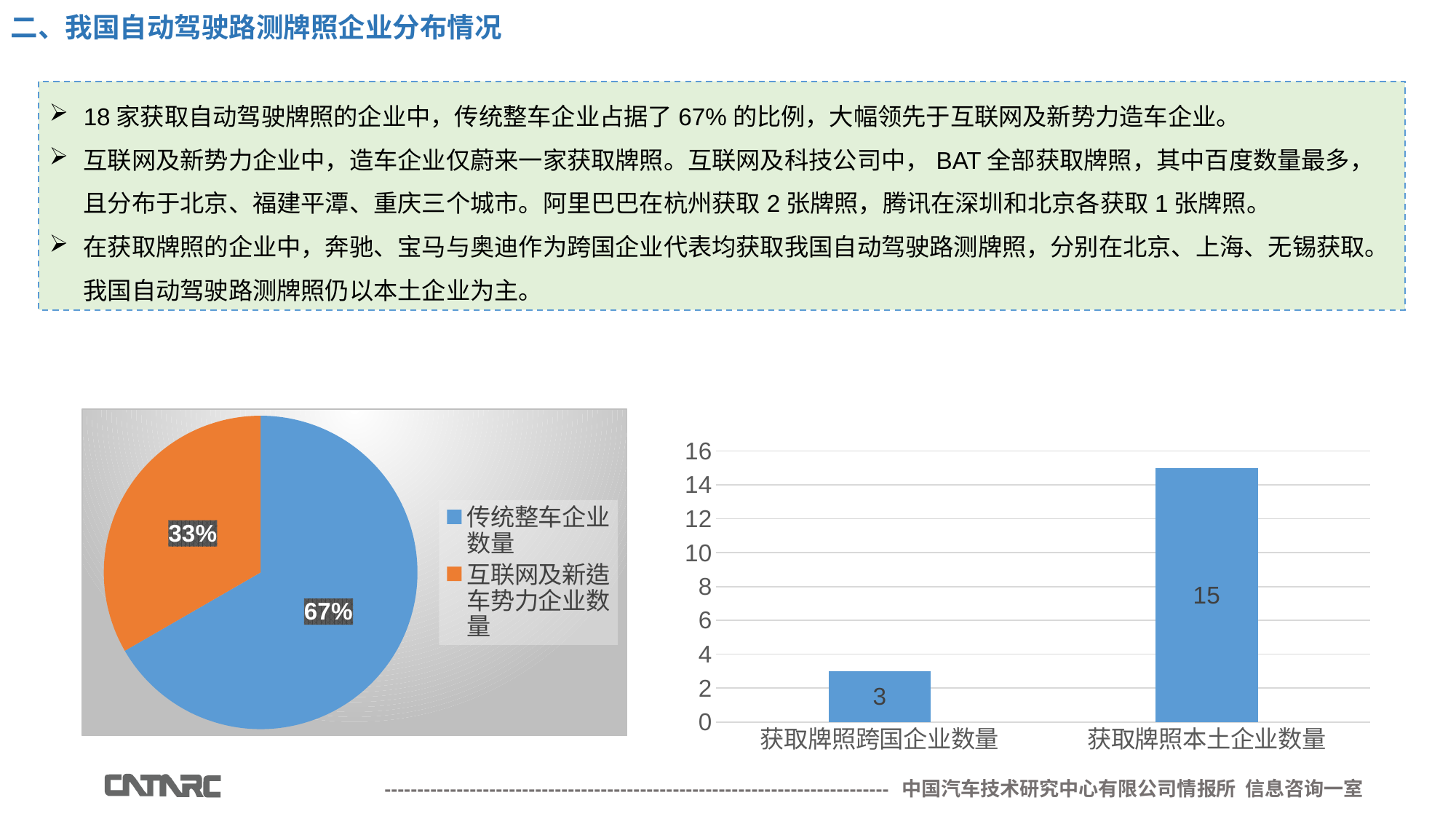

二、我国自动驾驶路测牌照企业分布情况
18家获取自动驾驶牌照的企业中，传统整车企业占据了67%的比例，大幅领先于互联网及新势力造车企业。
互联网及新势力企业中，造车企业仅蔚来一家获取牌照。互联网及科技公司中，BAT全部获取牌照，其中百度数量最多，且分布于北京、福建平潭、重庆三个城市。阿里巴巴在杭州获取2张牌照，腾讯在深圳和北京各获取1张牌照。
在获取牌照的企业中，奔驰、宝马与奥迪作为跨国企业代表均获取我国自动驾驶路测牌照，分别在北京、上海、无锡获取。我国自动驾驶路测牌照仍以本土企业为主。

### Chart

| Category |  |
|---|---|
| 传统整车企业数量 | 12.0 |
| 互联网及新造车势力企业数量 | 6.0 |

### Chart

| Category |  |
|---|---|
| 获取牌照跨国企业数量 | 3.0 |
| 获取牌照本土企业数量 | 15.0 |